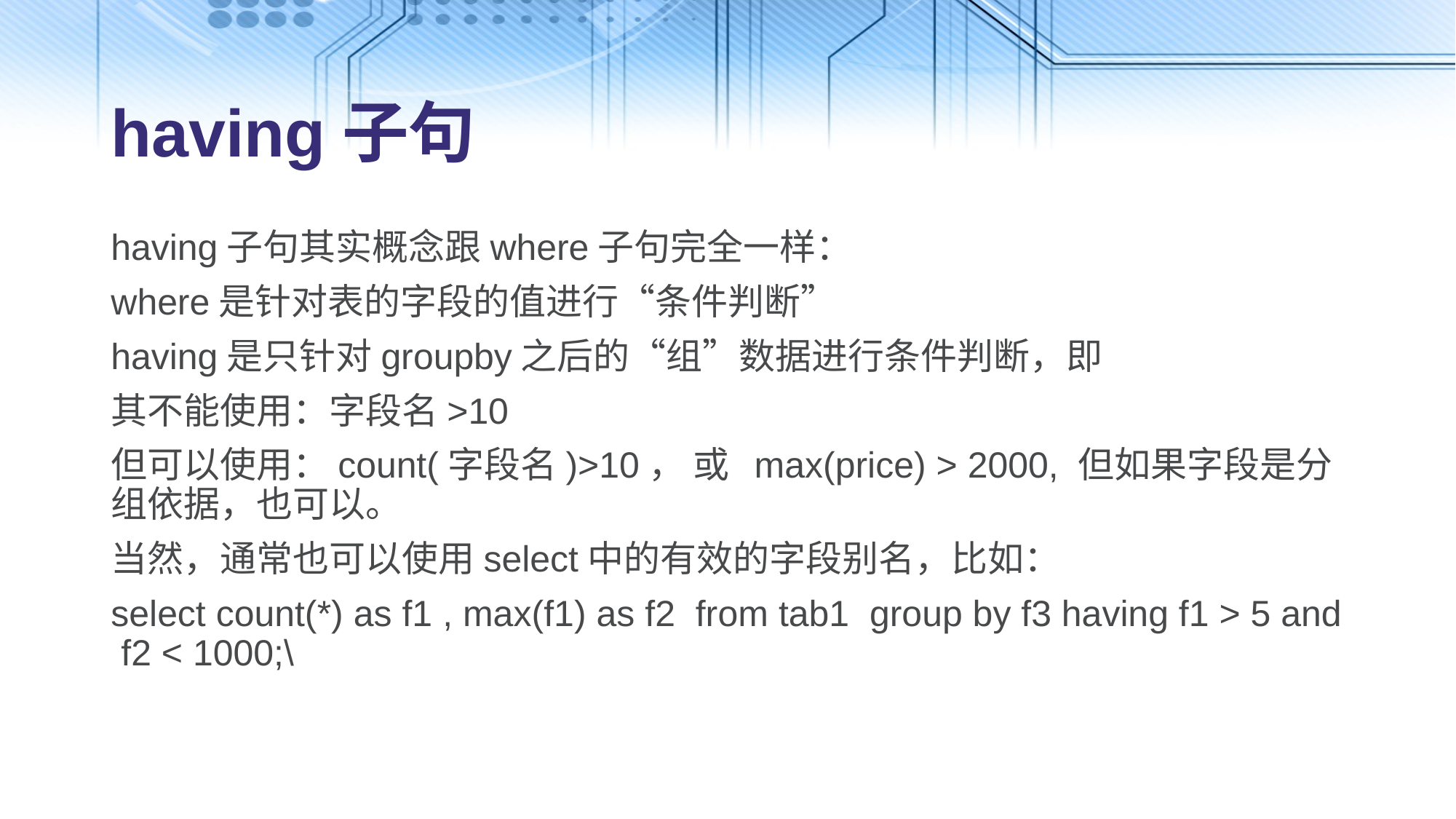

# having子句
having子句其实概念跟where子句完全一样：
where是针对表的字段的值进行“条件判断”
having是只针对groupby之后的“组”数据进行条件判断，即
其不能使用：字段名>10
但可以使用：count(字段名)>10， 或  max(price) > 2000, 但如果字段是分组依据，也可以。
当然，通常也可以使用select中的有效的字段别名，比如：
select count(*) as f1 , max(f1) as f2  from tab1  group by f3 having f1 > 5 and  f2 < 1000;\